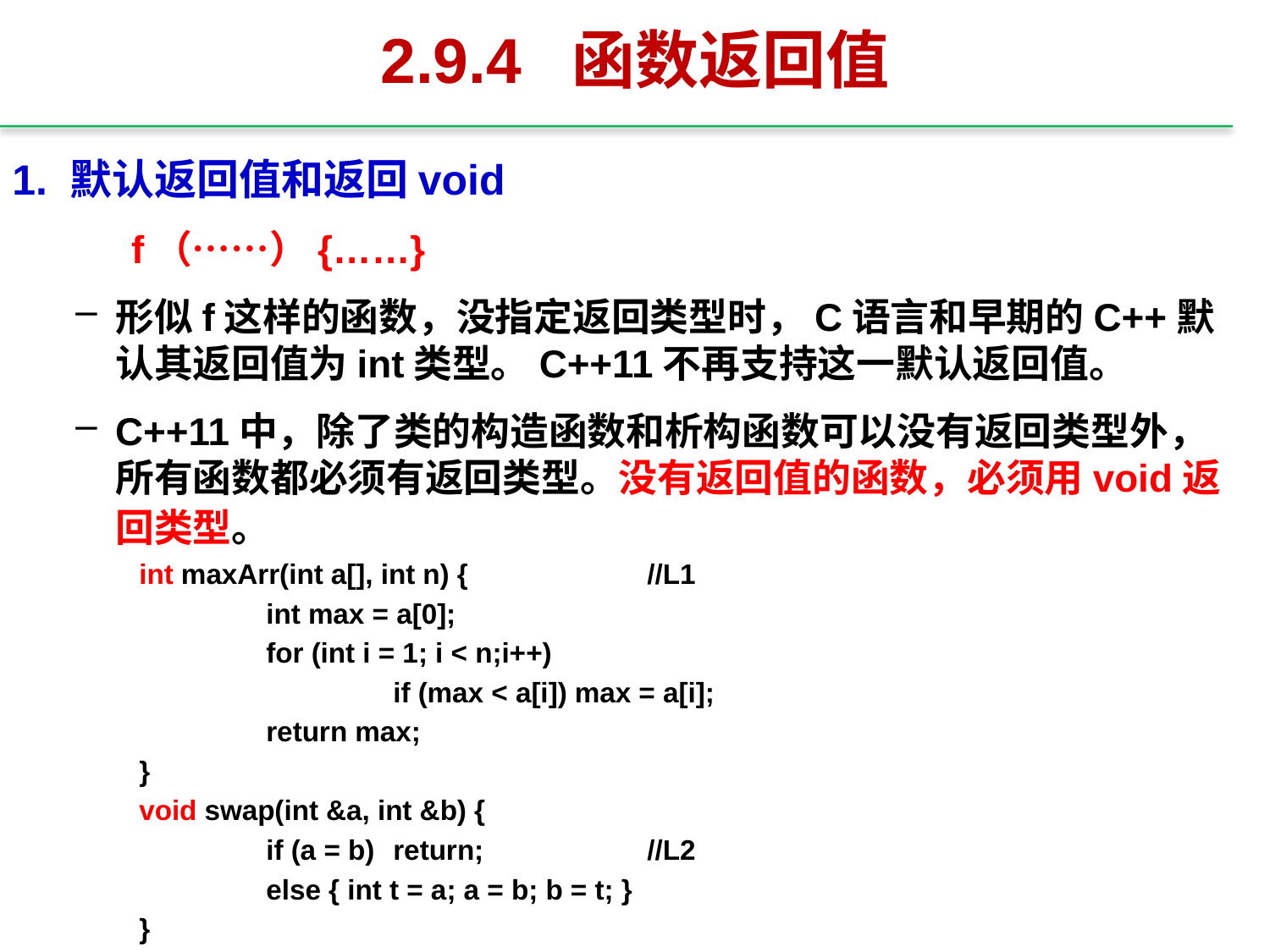

# 2.9.4  函数返回值
1. 默认返回值和返回void
f（……）{……}
形似f这样的函数，没指定返回类型时，C语言和早期的C++默认其返回值为int类型。C++11不再支持这一默认返回值。
C++11中，除了类的构造函数和析构函数可以没有返回类型外，所有函数都必须有返回类型。没有返回值的函数，必须用void返回类型。
	int maxArr(int a[], int n) {               	//L1
        		int max = a[0];
        		for (int i = 1; i < n;i++)
			if (max < a[i]) max = a[i];
        		return max;
	}
	void swap(int &a, int &b) {
		if (a = b) 	return;            	//L2
		else { int t = a; a = b; b = t; }
	}